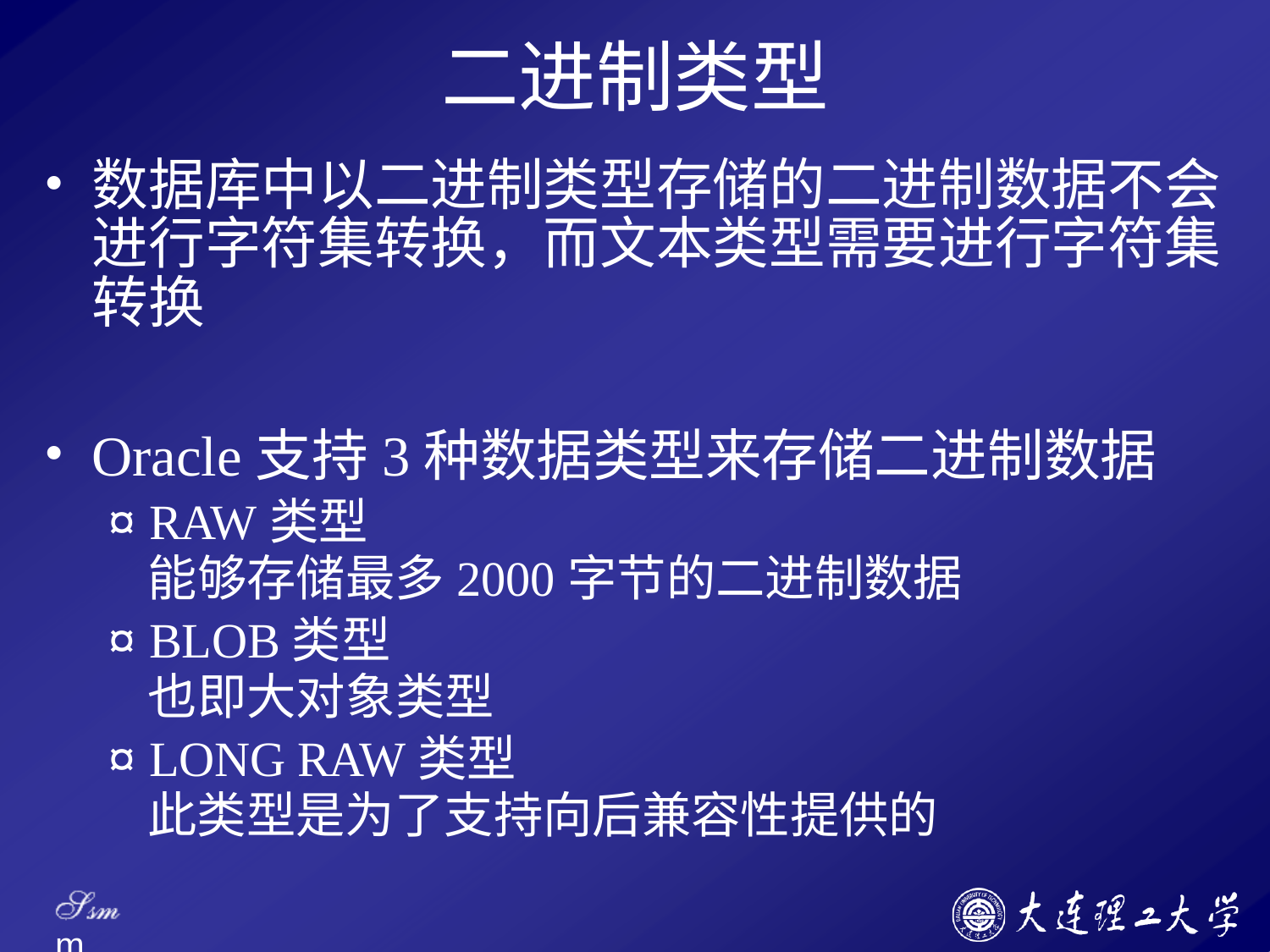

# 二进制类型
数据库中以二进制类型存储的二进制数据不会 进行字符集转换，而文本类型需要进行字符集 转换

Oracle支持3种数据类型来存储二进制数据
¤ RAW类型
能够存储最多2000字节的二进制数据
¤ BLOB类型
也即大对象类型
¤ LONG RAW类型
此类型是为了支持向后兼容性提供的

Ssm